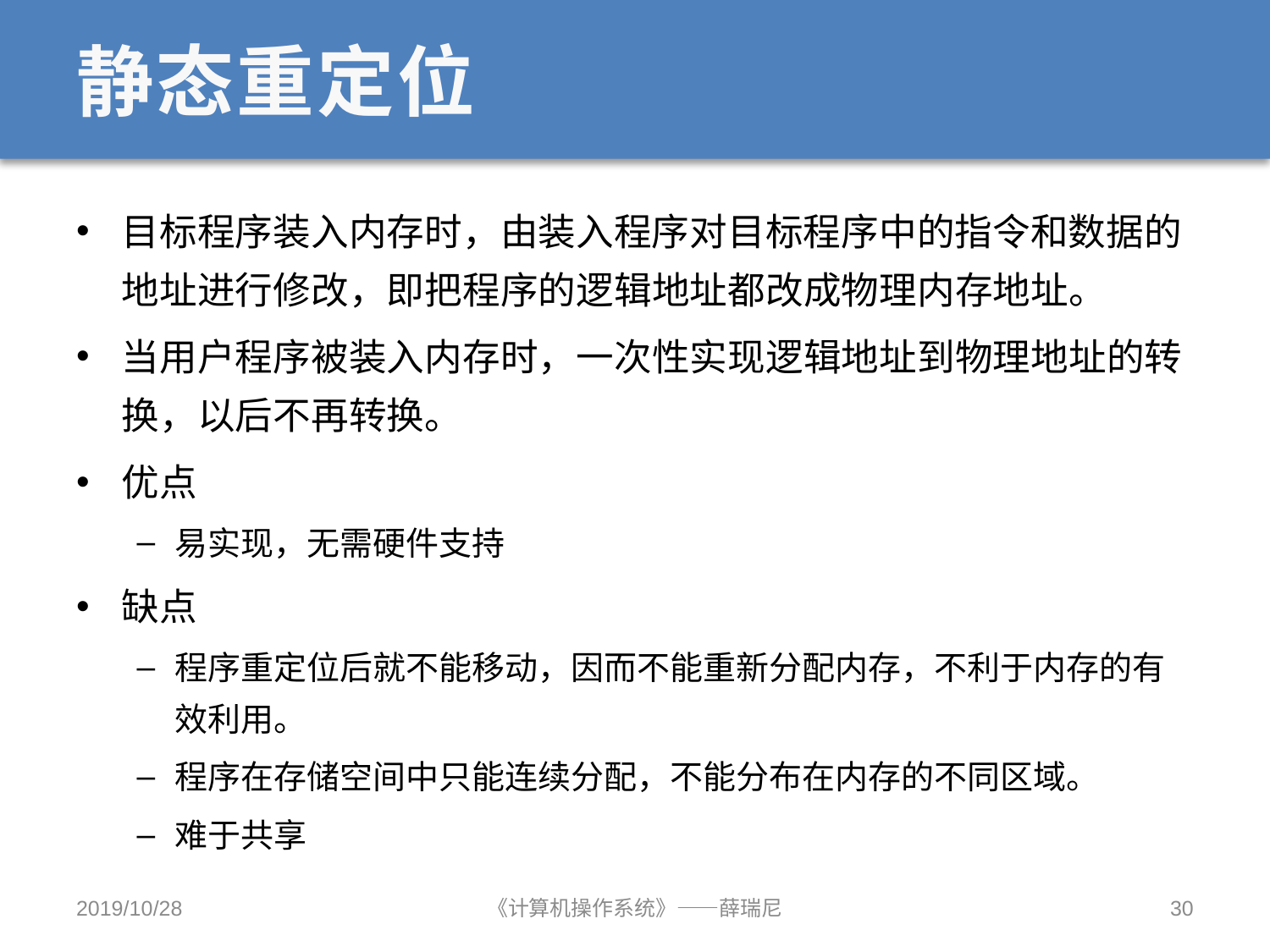

# 静态重定位
目标程序装入内存时，由装入程序对目标程序中的指令和数据的地址进行修改，即把程序的逻辑地址都改成物理内存地址。
当用户程序被装入内存时，一次性实现逻辑地址到物理地址的转换，以后不再转换。
优点
易实现，无需硬件支持
缺点
程序重定位后就不能移动，因而不能重新分配内存，不利于内存的有效利用。
程序在存储空间中只能连续分配，不能分布在内存的不同区域。
难于共享
2019/10/28
《计算机操作系统》——薛瑞尼
30